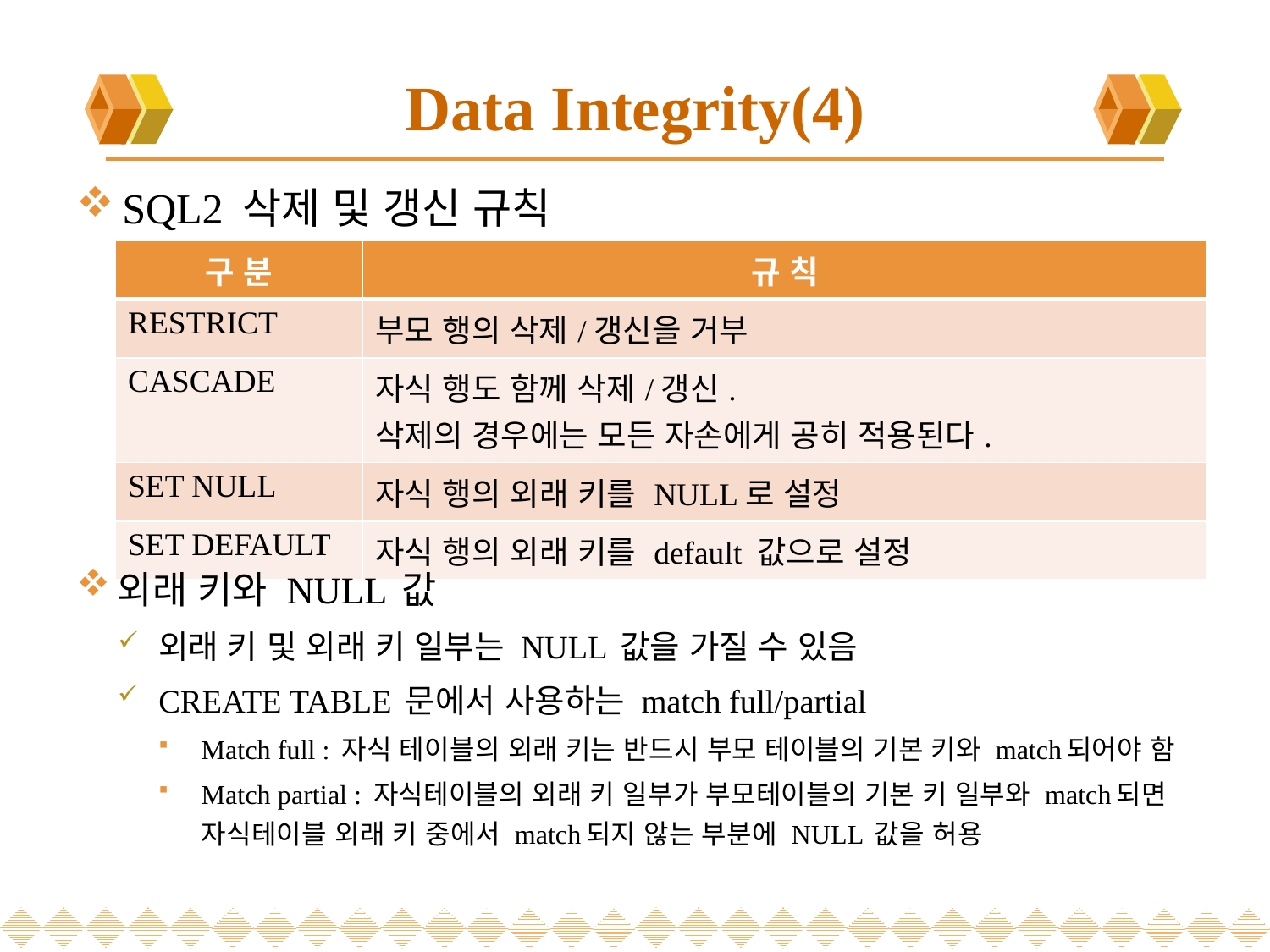

# Data Integrity(4)
SQL2 삭제 및 갱신 규칙
| 구 분 | 규 칙 |
| --- | --- |
| RESTRICT | 부모 행의 삭제/갱신을 거부 |
| CASCADE | 자식 행도 함께 삭제/갱신. 삭제의 경우에는 모든 자손에게 공히 적용된다. |
| SET NULL | 자식 행의 외래 키를 NULL로 설정 |
| SET DEFAULT | 자식 행의 외래 키를 default 값으로 설정 |
외래 키와 NULL 값
외래 키 및 외래 키 일부는 NULL 값을 가질 수 있음
CREATE TABLE 문에서 사용하는 match full/partial
Match full : 자식 테이블의 외래 키는 반드시 부모 테이블의 기본 키와 match되어야 함
Match partial : 자식테이블의 외래 키 일부가 부모테이블의 기본 키 일부와 match되면 자식테이블 외래 키 중에서 match되지 않는 부분에 NULL 값을 허용